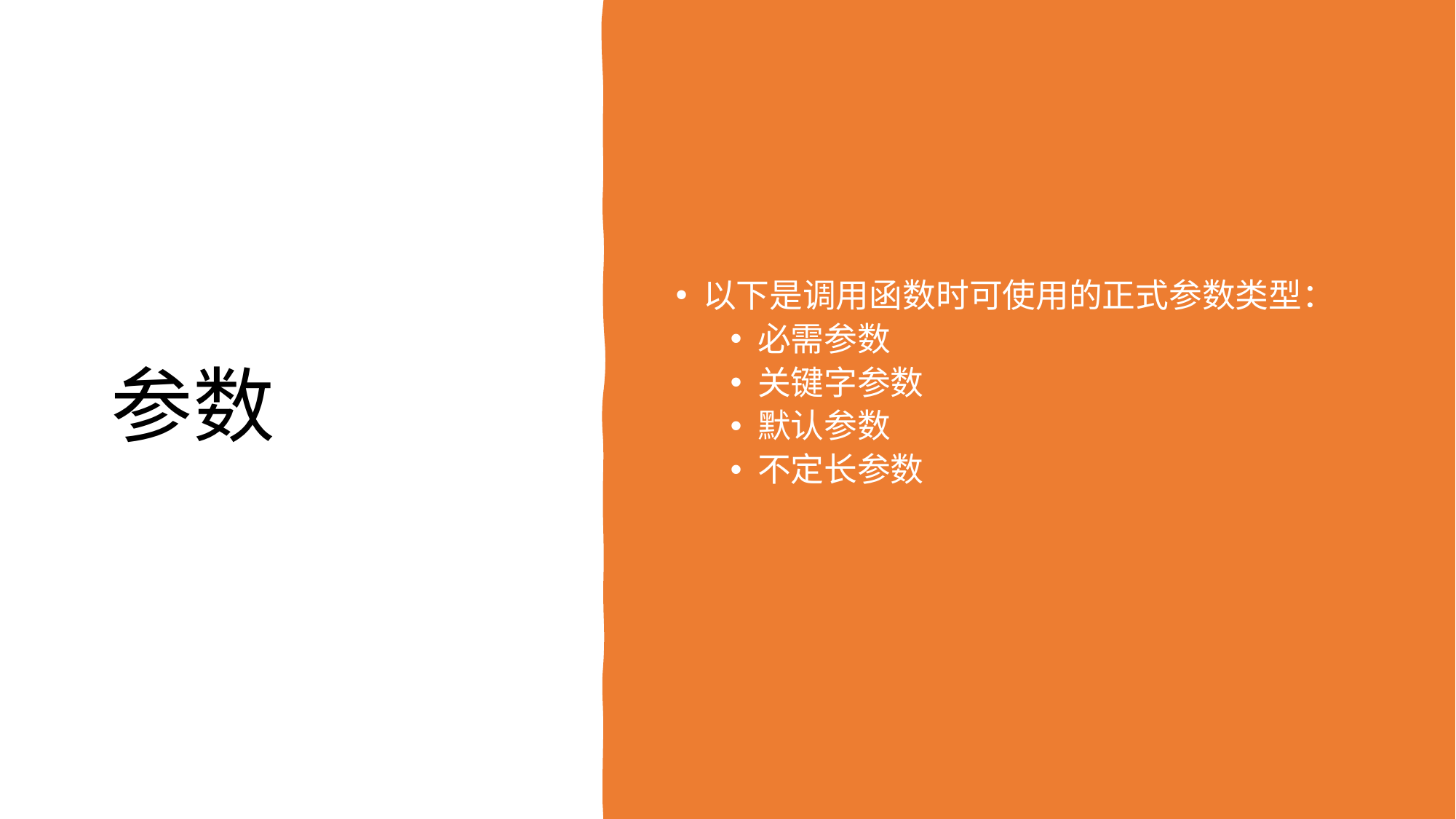

# 参数
以下是调用函数时可使用的正式参数类型：
必需参数
关键字参数
默认参数
不定长参数